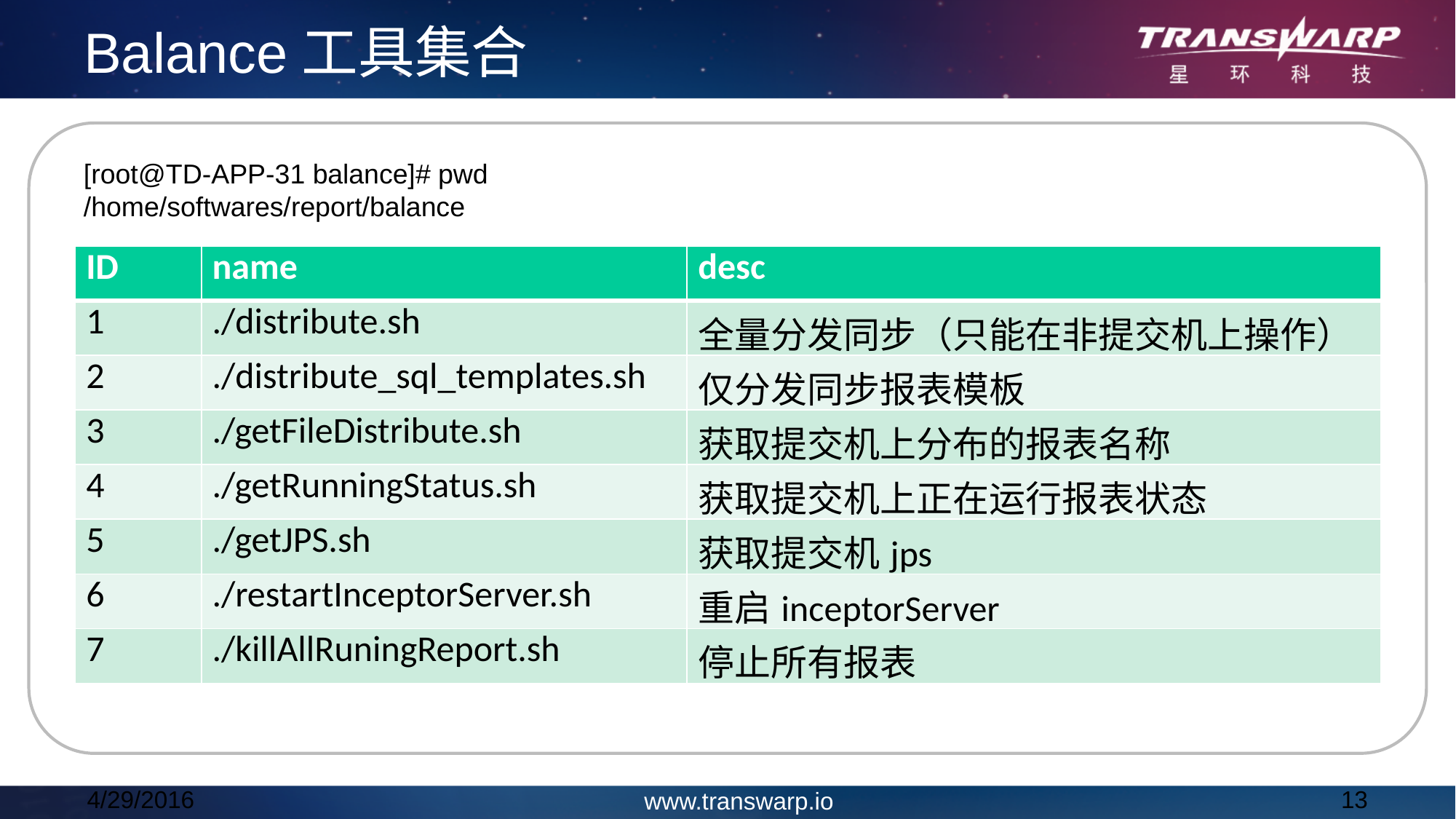

Balance工具集合

[root@TD-APP-31 balance]# pwd
/home/softwares/report/balance
| ID | name | desc |
| --- | --- | --- |
| 1 | ./distribute.sh | 全量分发同步（只能在非提交机上操作） |
| 2 | ./distribute\_sql\_templates.sh | 仅分发同步报表模板 |
| 3 | ./getFileDistribute.sh | 获取提交机上分布的报表名称 |
| 4 | ./getRunningStatus.sh | 获取提交机上正在运行报表状态 |
| 5 | ./getJPS.sh | 获取提交机jps |
| 6 | ./restartInceptorServer.sh | 重启inceptorServer |
| 7 | ./killAllRuningReport.sh | 停止所有报表 |